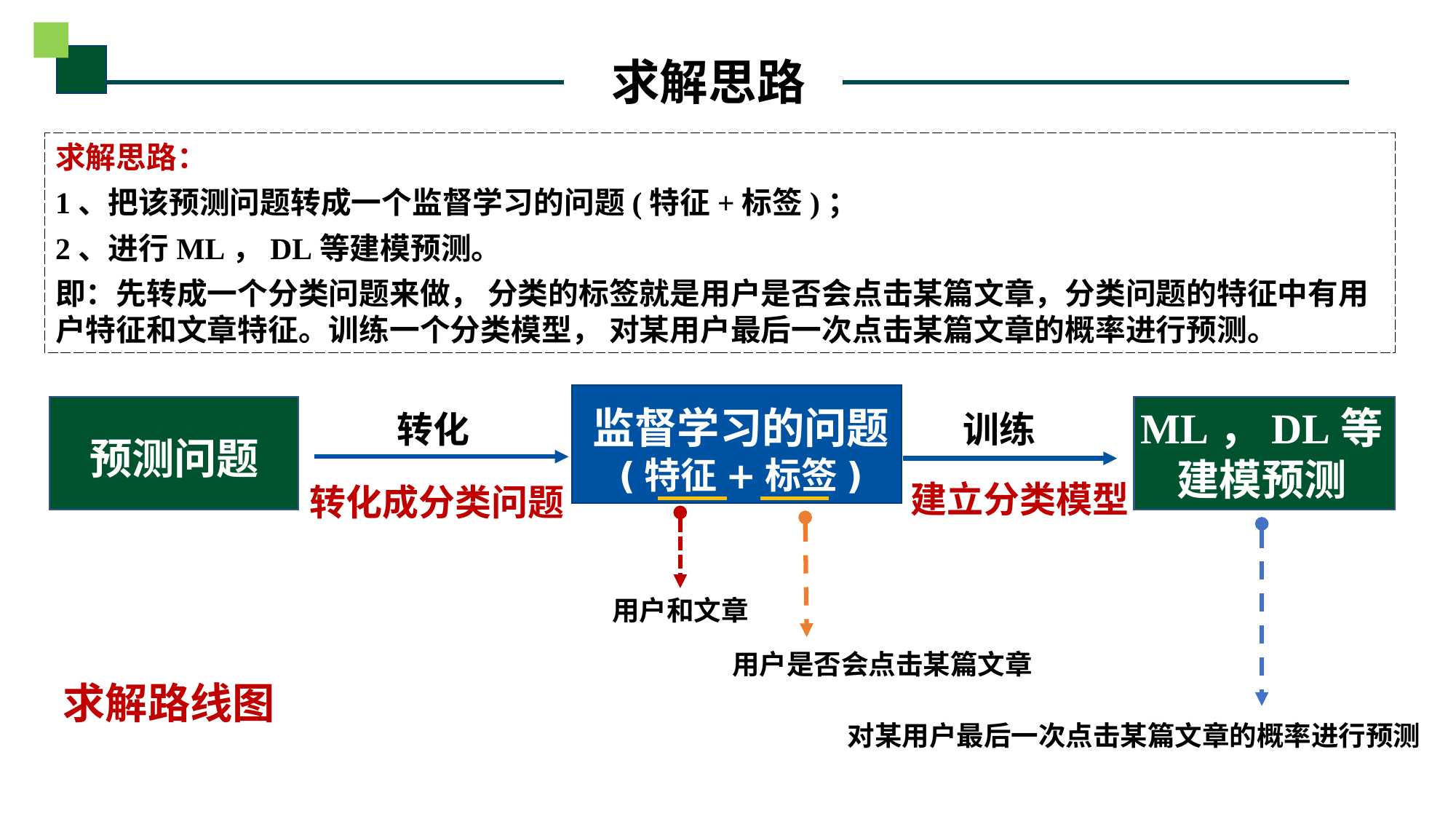

求解思路
求解思路：
1、把该预测问题转成一个监督学习的问题(特征+标签)；
2、进行ML，DL等建模预测。
即：先转成一个分类问题来做， 分类的标签就是用户是否会点击某篇文章，分类问题的特征中有用户特征和文章特征。训练一个分类模型， 对某用户最后一次点击某篇文章的概率进行预测。

监督学习的问题
(特征+标签)
ML，DL等建模预测

训练
转化
预测问题
建立分类模型
转化成分类问题
用户和文章
用户是否会点击某篇文章
求解路线图
对某用户最后一次点击某篇文章的概率进行预测